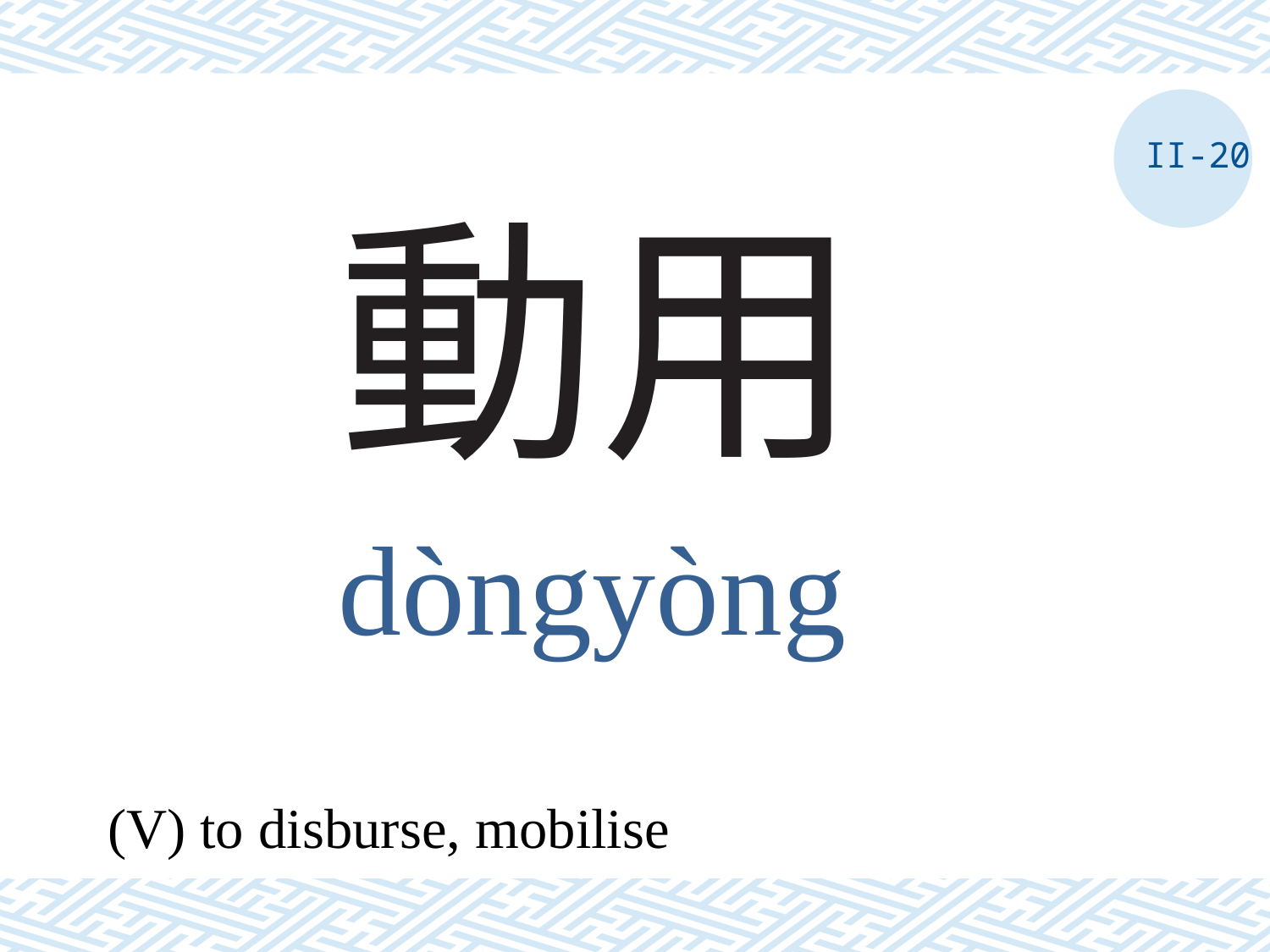

II-20

# 動用
dòngyòng
(V) to disburse, mobilise